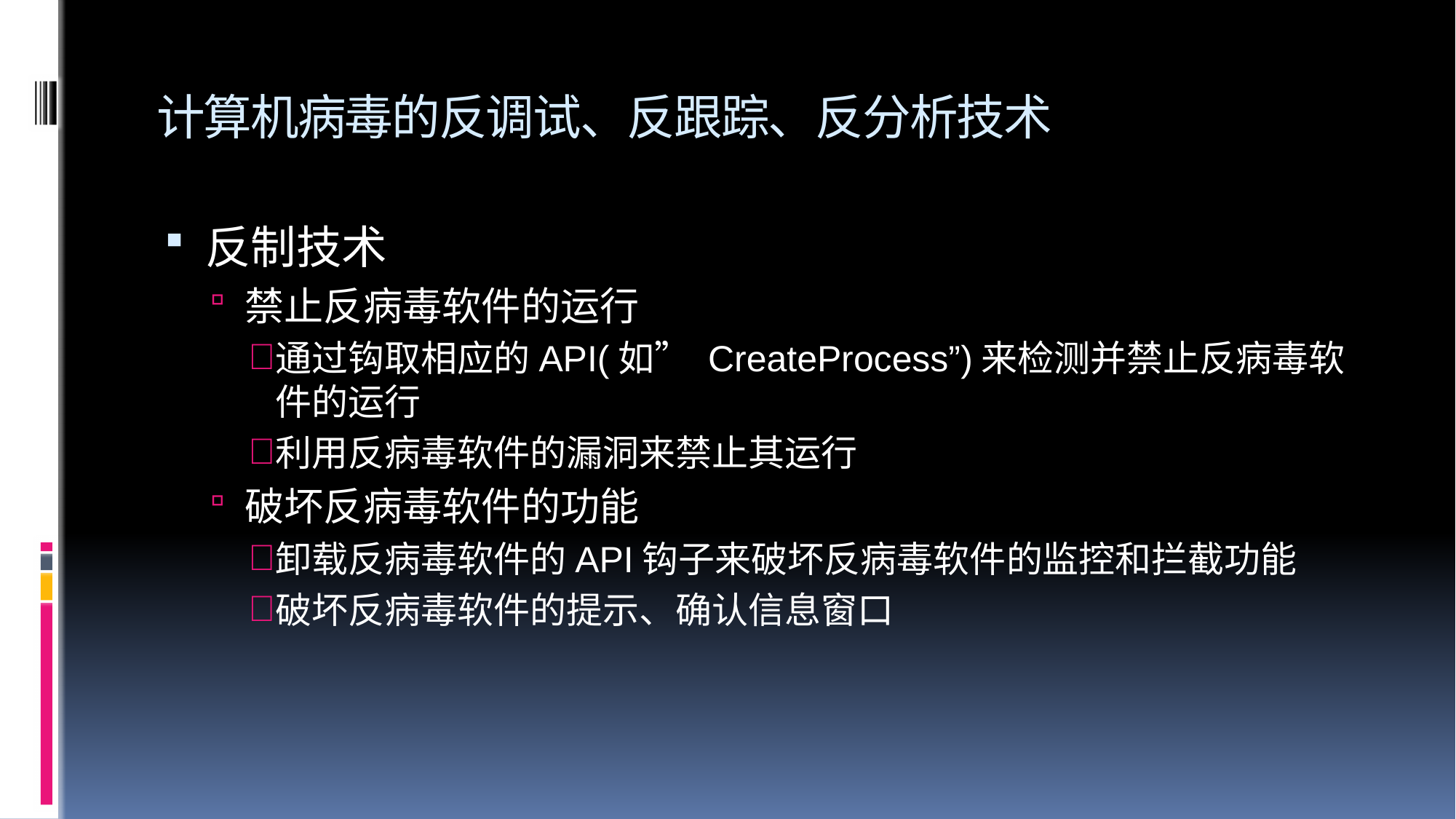

# 计算机病毒的反调试、反跟踪、反分析技术
反制技术
禁止反病毒软件的运行
通过钩取相应的API(如” CreateProcess”)来检测并禁止反病毒软件的运行
利用反病毒软件的漏洞来禁止其运行
破坏反病毒软件的功能
卸载反病毒软件的API钩子来破坏反病毒软件的监控和拦截功能
破坏反病毒软件的提示、确认信息窗口